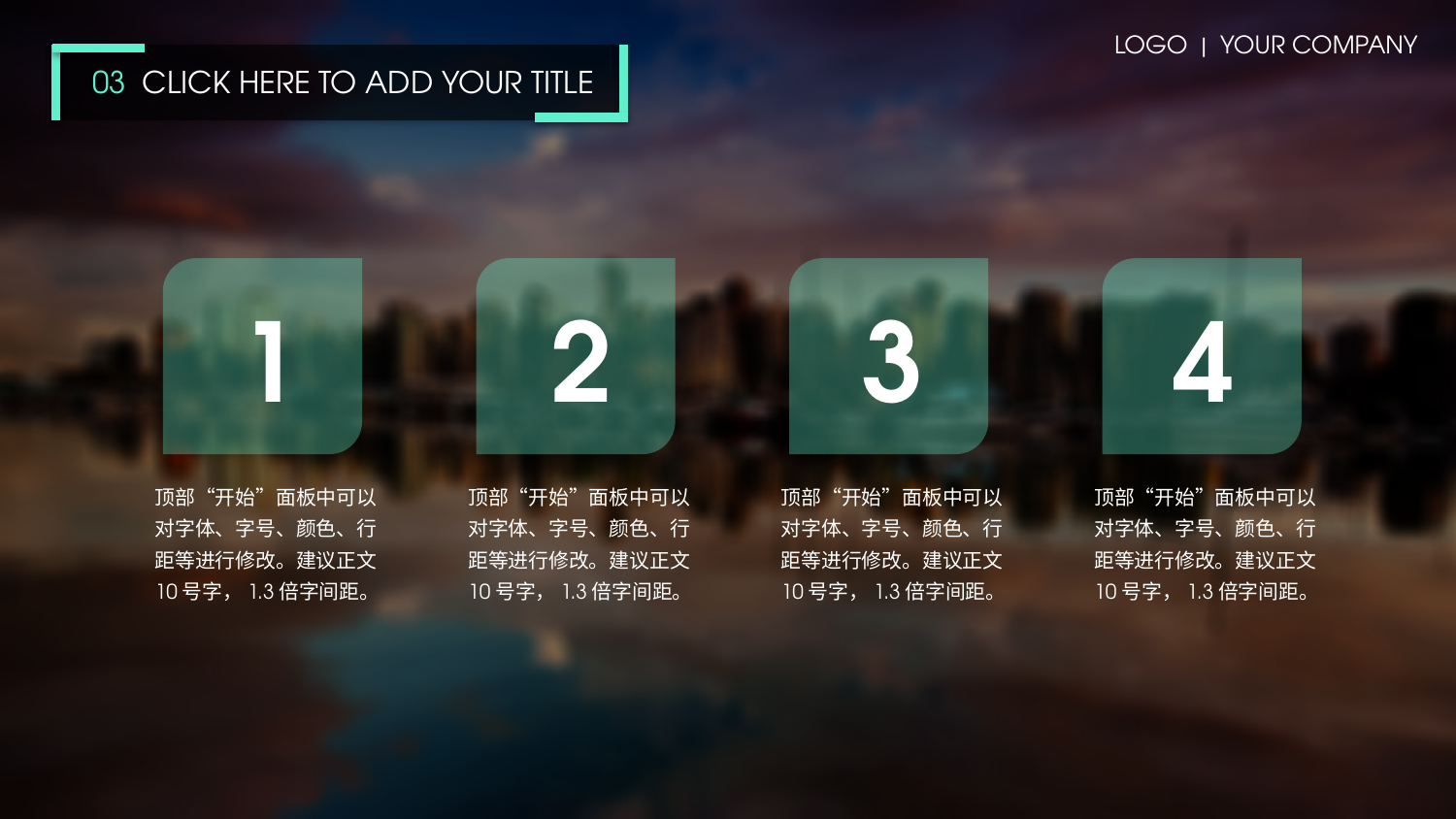

LOGO  |  YOUR COMPANY

03  CLICK HERE TO ADD YOUR TITLE

1
2
3
4
顶部“开始”面板中可以对字体、字号、颜色、行距等进行修改。建议正文10号字，1.3倍字间距。
顶部“开始”面板中可以对字体、字号、颜色、行距等进行修改。建议正文10号字，1.3倍字间距。
顶部“开始”面板中可以对字体、字号、颜色、行距等进行修改。建议正文10号字，1.3倍字间距。
顶部“开始”面板中可以对字体、字号、颜色、行距等进行修改。建议正文10号字，1.3倍字间距。